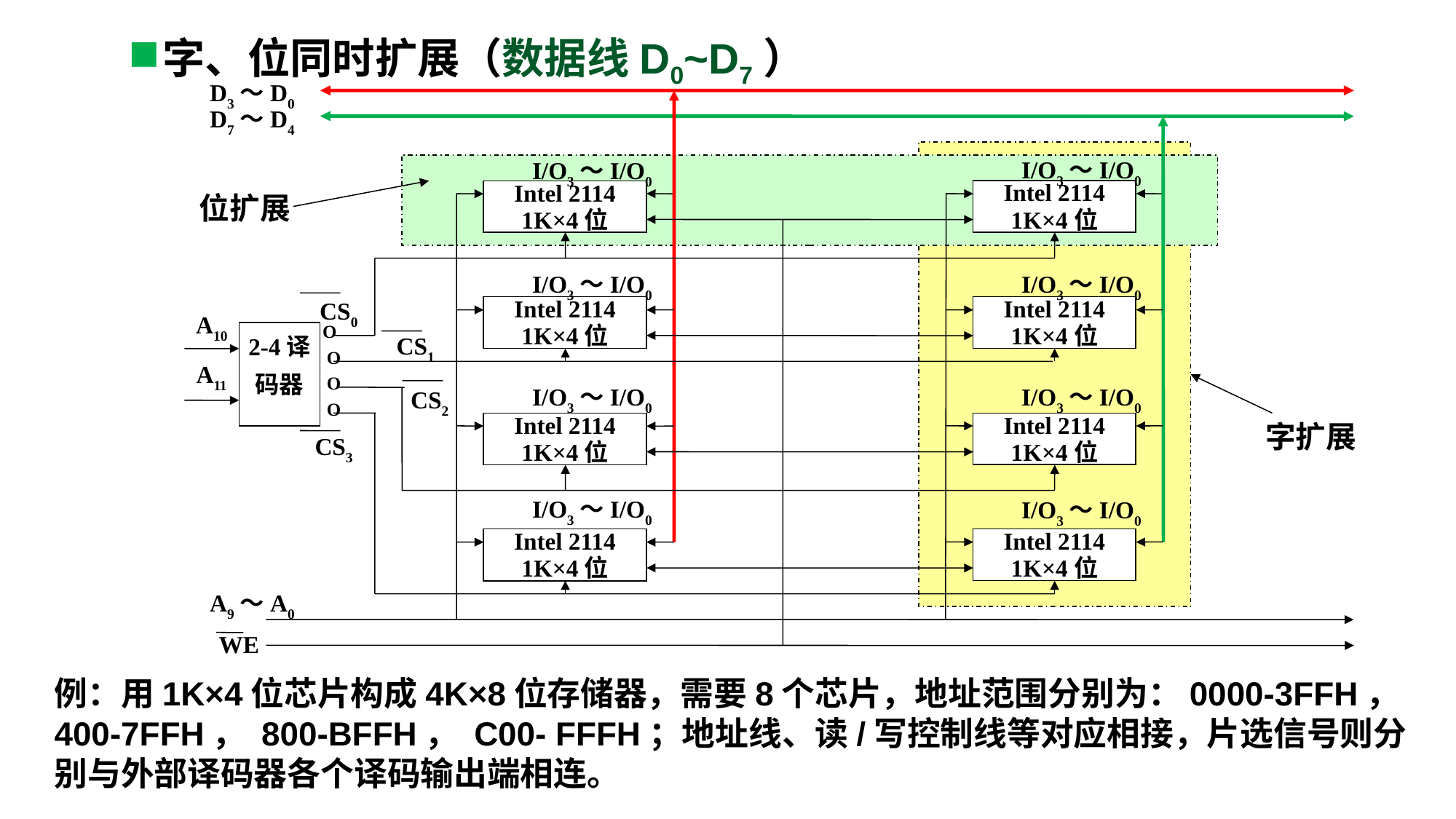

字、位同时扩展（数据线D0~D7）
D3～D0

D7～D4

I/O3～I/O0

I/O3～I/O0

Intel 2114
1K×4位

Intel 2114
1K×4位
位扩展

I/O3～I/O0
I/O3～I/O0

CS0

Intel 2114
1K×4位

Intel 2114
1K×4位
A10

2-4译码器
O
CS1

O

A11

O

CS2
I/O3～I/O0
I/O3～I/O0

O

Intel 2114
1K×4位

Intel 2114
1K×4位
字扩展

CS3

I/O3～I/O0
I/O3～I/O0

Intel 2114
1K×4位

Intel 2114
1K×4位

A9～A0

WE

例：用1K×4位芯片构成4K×8位存储器，需要8个芯片，地址范围分别为：0000-3FFH， 400-7FFH， 800-BFFH， C00- FFFH；地址线、读/写控制线等对应相接，片选信号则分别与外部译码器各个译码输出端相连。